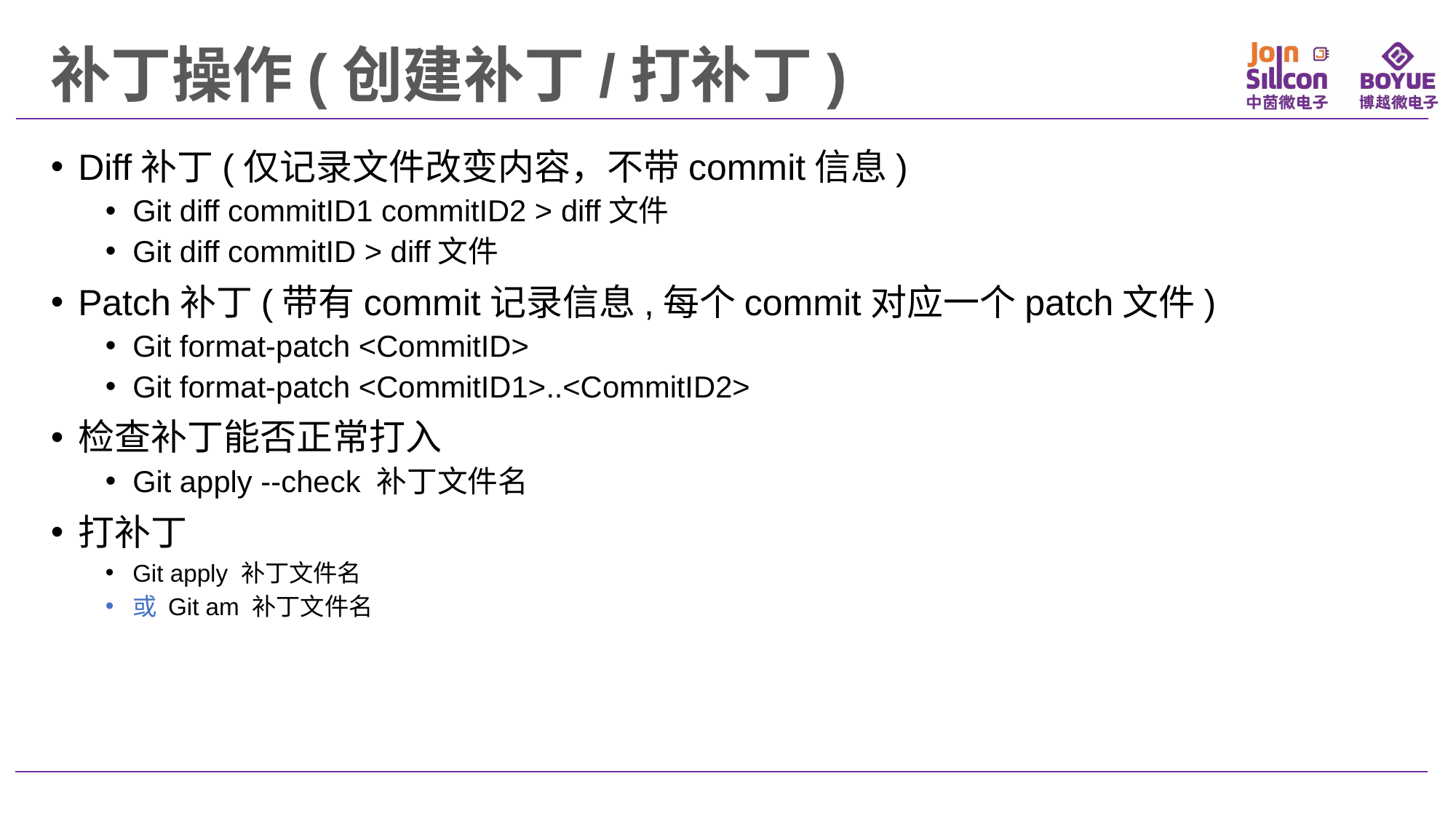

补丁操作(创建补丁/打补丁)
Diff补丁(仅记录文件改变内容，不带commit信息)
Git diff commitID1 commitID2 > diff文件
Git diff commitID > diff文件
Patch补丁(带有commit记录信息,每个commit对应一个patch文件)
Git format-patch <CommitID>
Git format-patch <CommitID1>..<CommitID2>
检查补丁能否正常打入
Git apply --check 补丁文件名
打补丁
Git apply 补丁文件名
或 Git am 补丁文件名